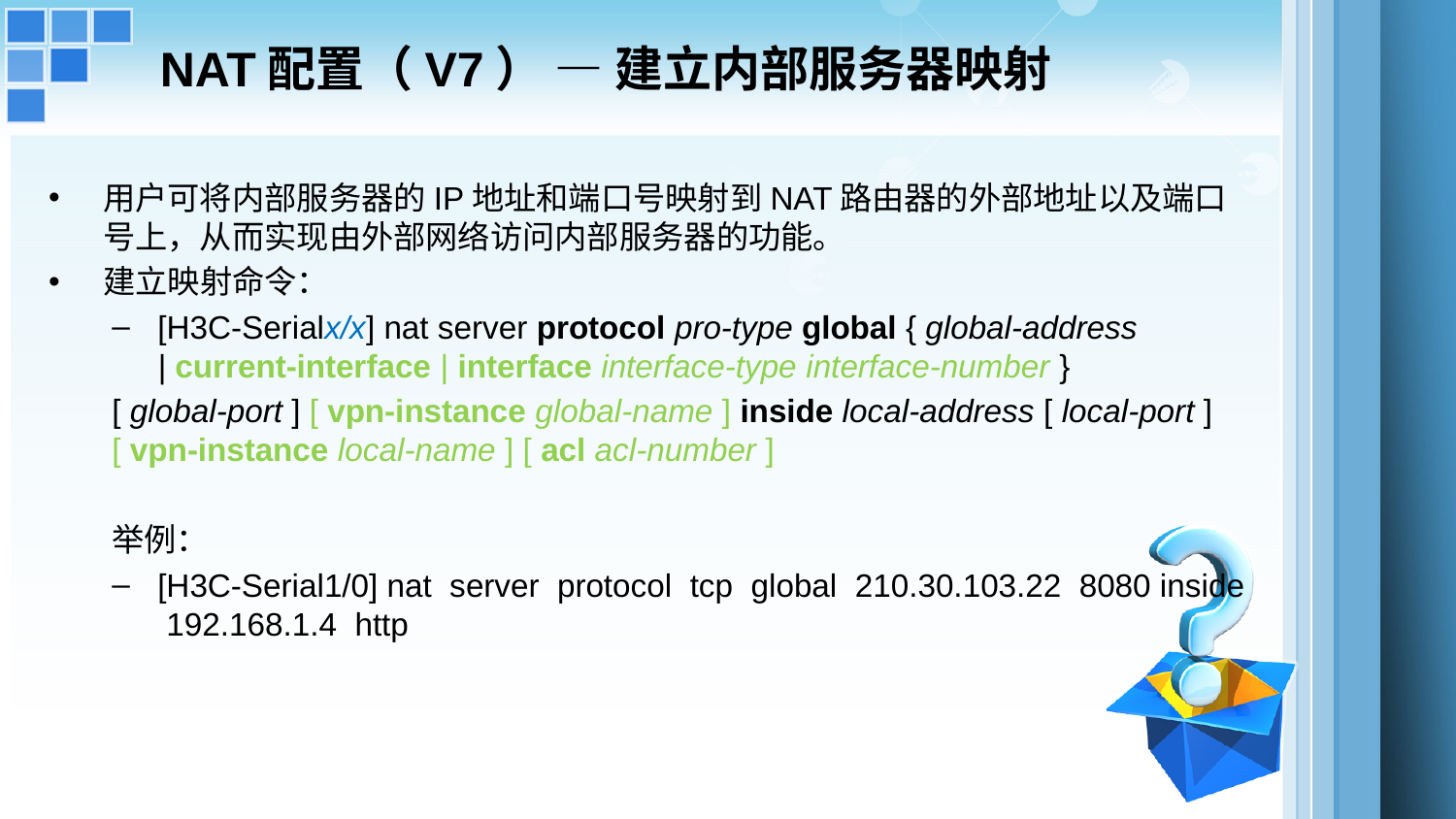

NAT配置（V7） — 建立内部服务器映射
用户可将内部服务器的IP地址和端口号映射到NAT路由器的外部地址以及端口号上，从而实现由外部网络访问内部服务器的功能。
建立映射命令：
[H3C-Serialx/x] nat server protocol pro-type global { global-address | current-interface | interface interface-type interface-number }
[ global-port ] [ vpn-instance global-name ] inside local-address [ local-port ] [ vpn-instance local-name ] [ acl acl-number ]

举例：
[H3C-Serial1/0] nat  server  protocol  tcp  global  210.30.103.22  8080 inside  192.168.1.4  http